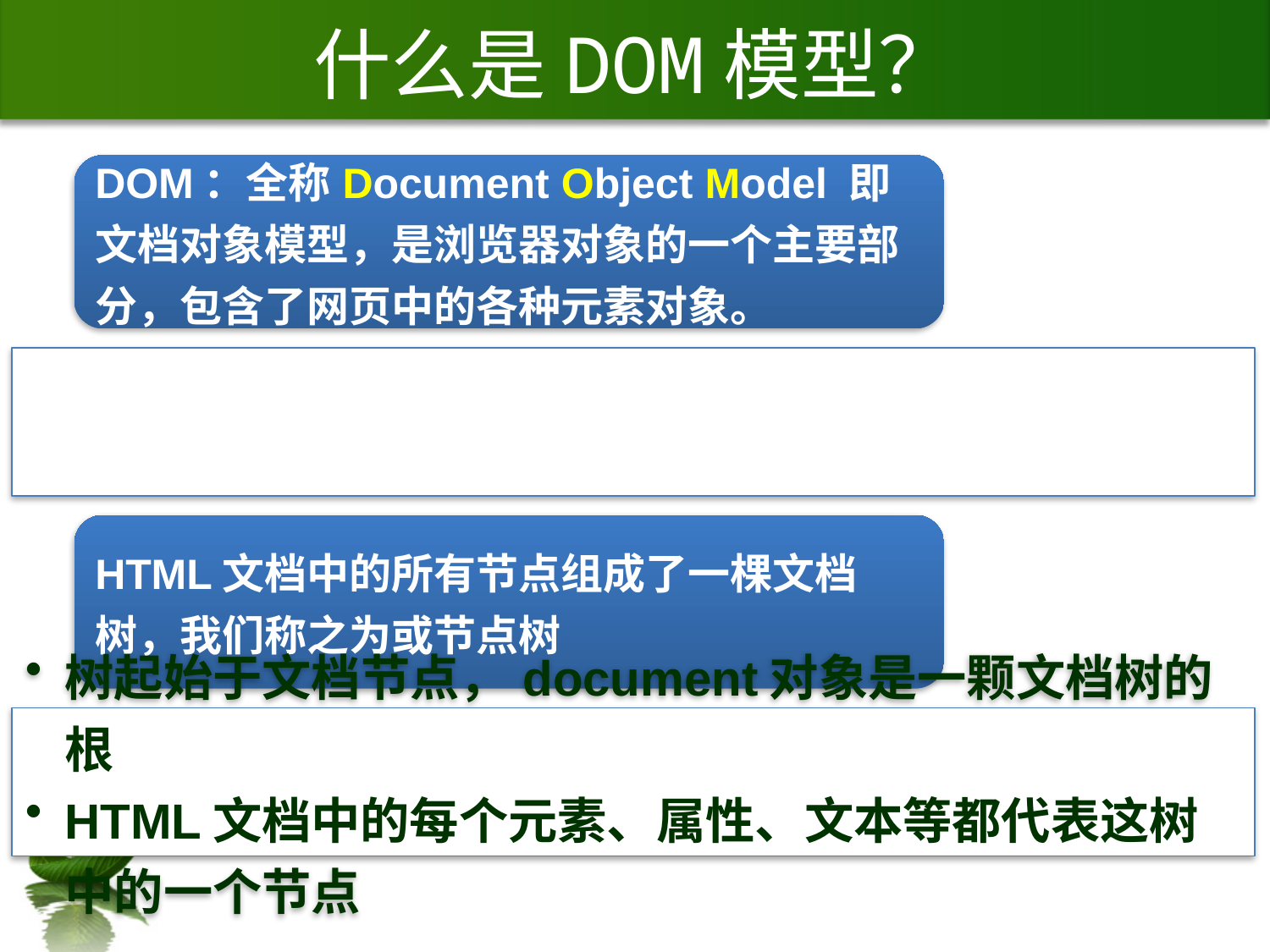

# 什么是DOM模型？
DOM：全称Document Object Model 即文档对象模型，是浏览器对象的一个主要部分，包含了网页中的各种元素对象。
HTML文档中的所有节点组成了一棵文档树，我们称之为或节点树
树起始于文档节点，document对象是一颗文档树的根
HTML文档中的每个元素、属性、文本等都代表这树中的一个节点